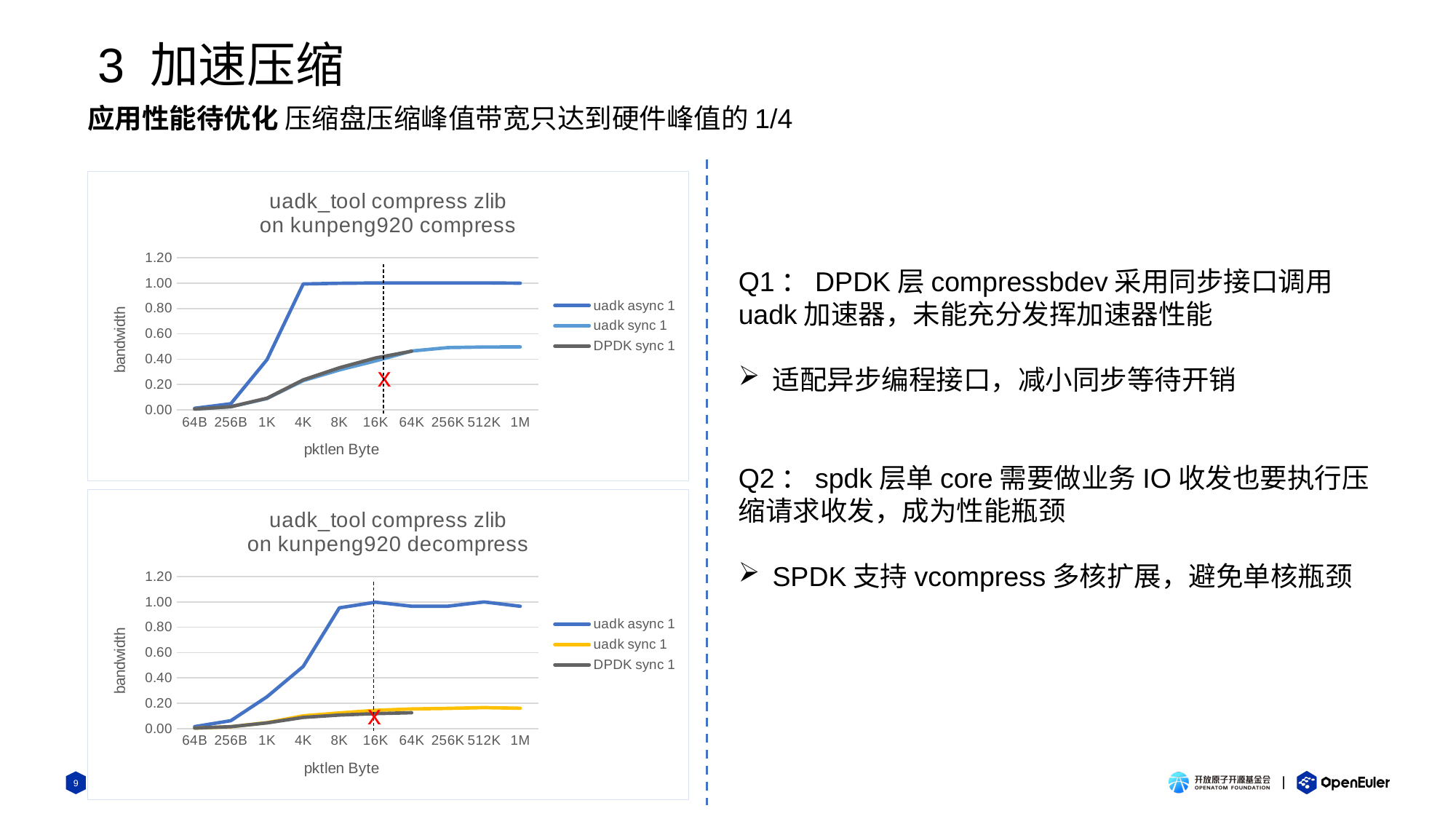

3 加速压缩
应用性能待优化 压缩盘压缩峰值带宽只达到硬件峰值的1/4

[unsupported chart]

Q1：DPDK层compressbdev采用同步接口调用uadk加速器，未能充分发挥加速器性能
适配异步编程接口，减小同步等待开销

Q2：spdk层单core需要做业务IO收发也要执行压缩请求收发，成为性能瓶颈
SPDK支持vcompress多核扩展，避免单核瓶颈
x

[unsupported chart]

x